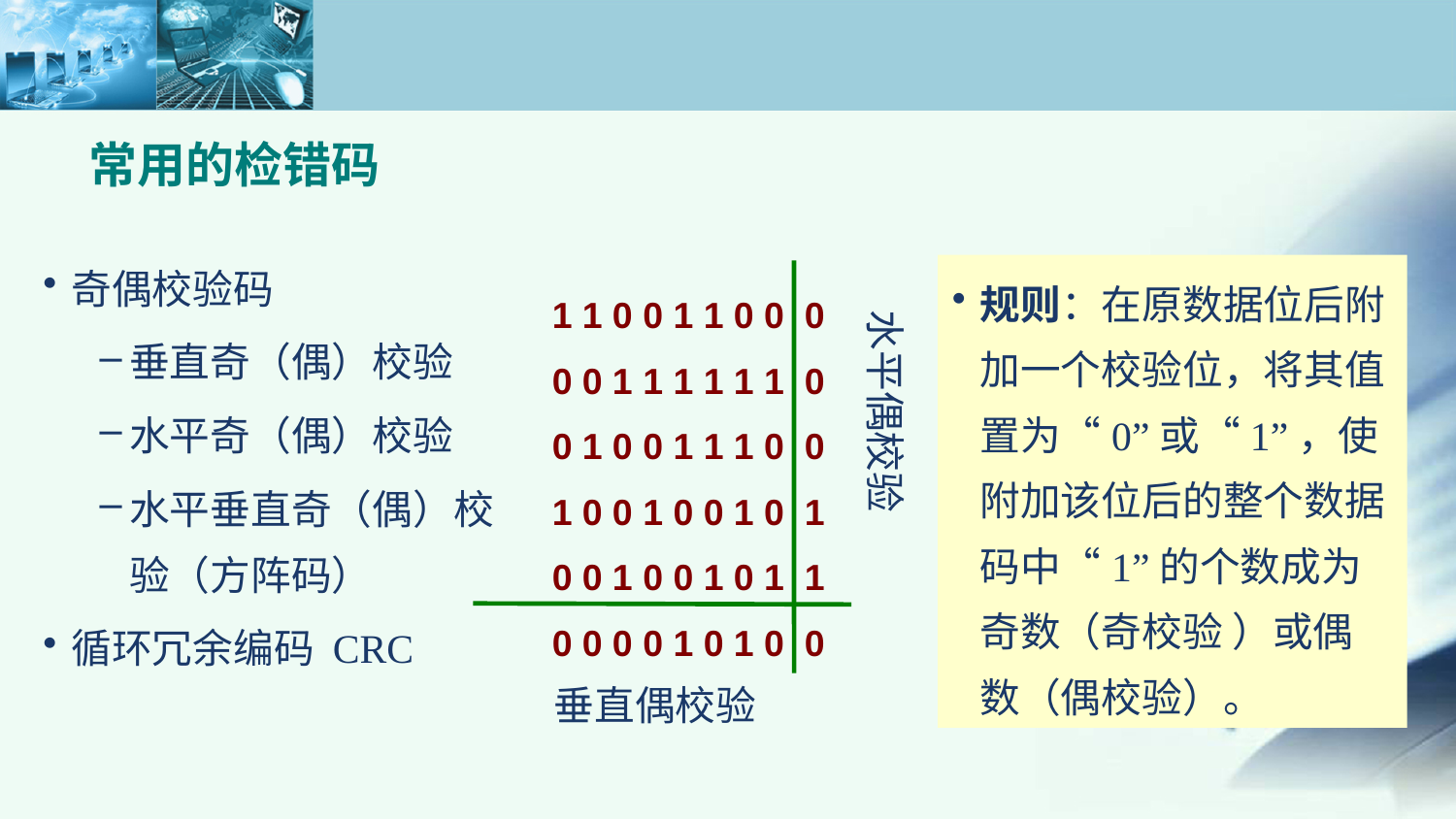

# 常用的检错码
奇偶校验码
垂直奇（偶）校验
水平奇（偶）校验
水平垂直奇（偶）校验（方阵码）
循环冗余编码 CRC
规则：在原数据位后附加一个校验位，将其值置为“0”或“1”，使附加该位后的整个数据码中“1”的个数成为奇数（奇校验 ）或偶数（偶校验）。

1 1 0 0 1 1 0 0  0
0 0 1 1 1 1 1 1  0
0 1 0 0 1 1 1 0  0
1 0 0 1 0 0 1 0  1
0 0 1 0 0 1 0 1  1
0 0 0 0 1 0 1 0  0
水平偶校验

垂直偶校验